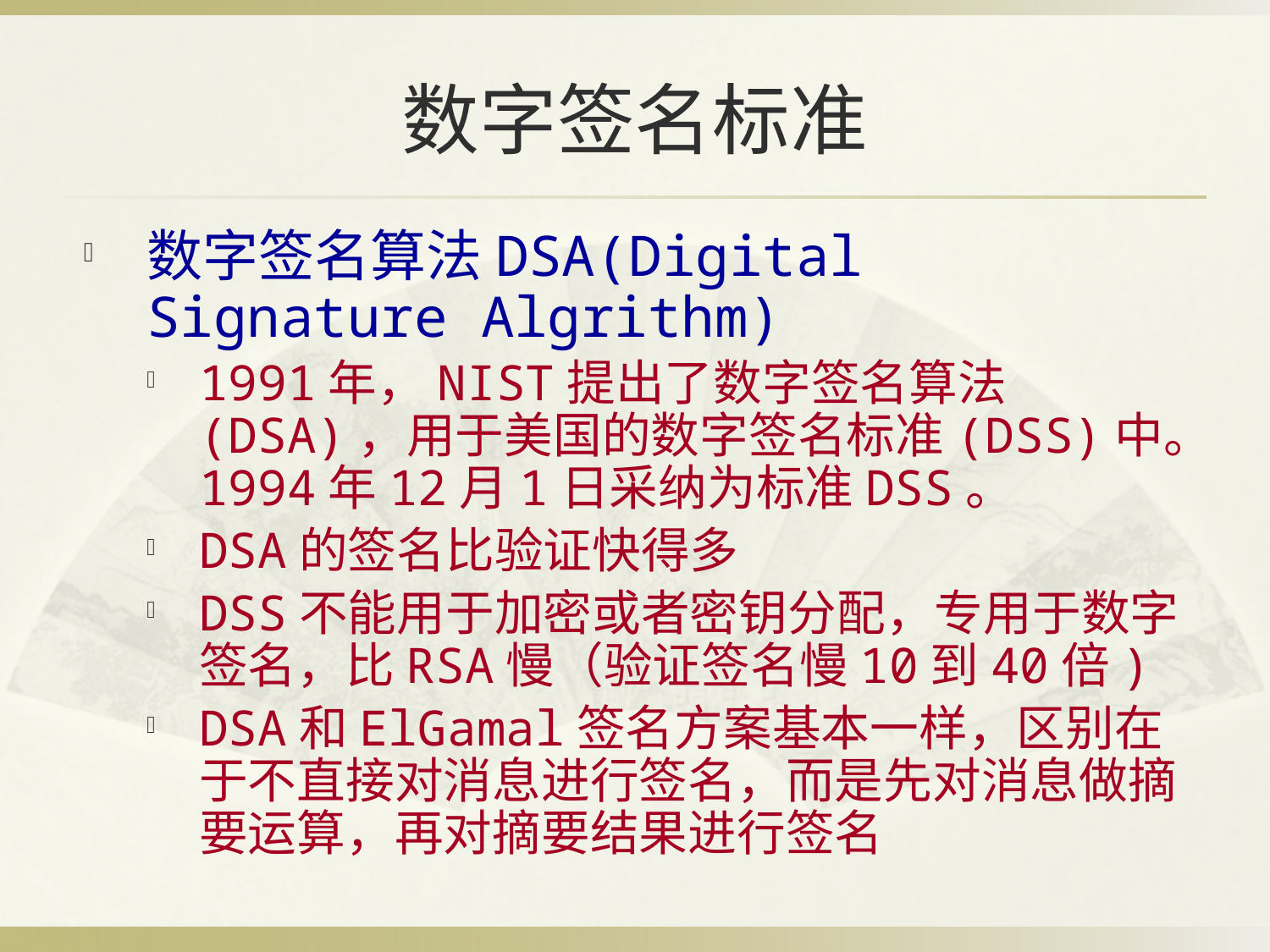

# 数字签名标准
数字签名算法DSA(Digital Signature Algrithm)
1991年，NIST提出了数字签名算法(DSA)，用于美国的数字签名标准(DSS)中。1994年12月1日采纳为标准DSS。
DSA的签名比验证快得多
DSS不能用于加密或者密钥分配，专用于数字签名，比RSA慢（验证签名慢10到40倍)
DSA和ElGamal签名方案基本一样，区别在于不直接对消息进行签名，而是先对消息做摘要运算，再对摘要结果进行签名